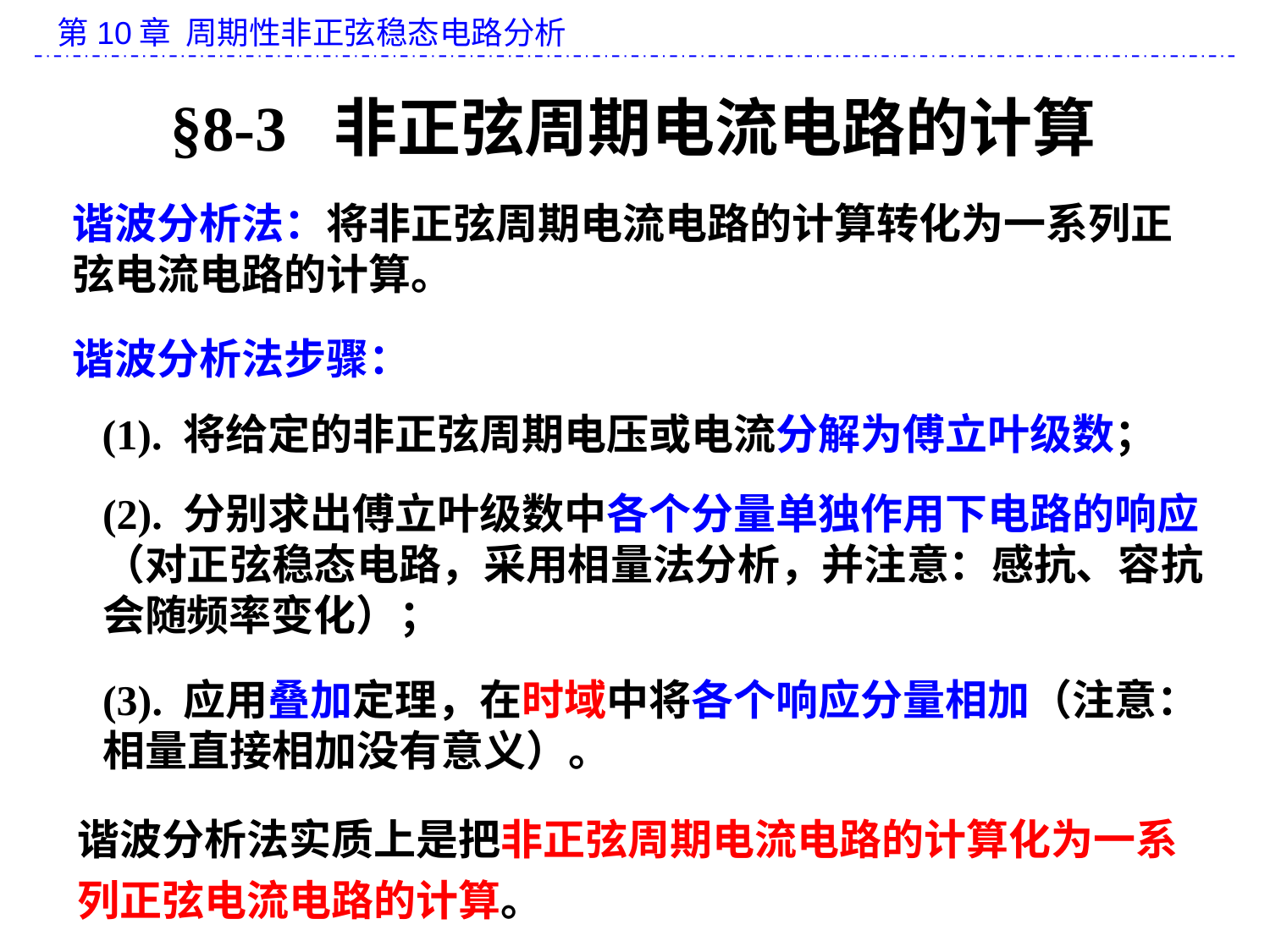

§8-3  非正弦周期电流电路的计算
谐波分析法：将非正弦周期电流电路的计算转化为一系列正弦电流电路的计算。
谐波分析法步骤：
(1). 将给定的非正弦周期电压或电流分解为傅立叶级数；
(2). 分别求出傅立叶级数中各个分量单独作用下电路的响应（对正弦稳态电路，采用相量法分析，并注意：感抗、容抗会随频率变化）；
(3). 应用叠加定理，在时域中将各个响应分量相加（注意：相量直接相加没有意义）。
谐波分析法实质上是把非正弦周期电流电路的计算化为一系列正弦电流电路的计算。